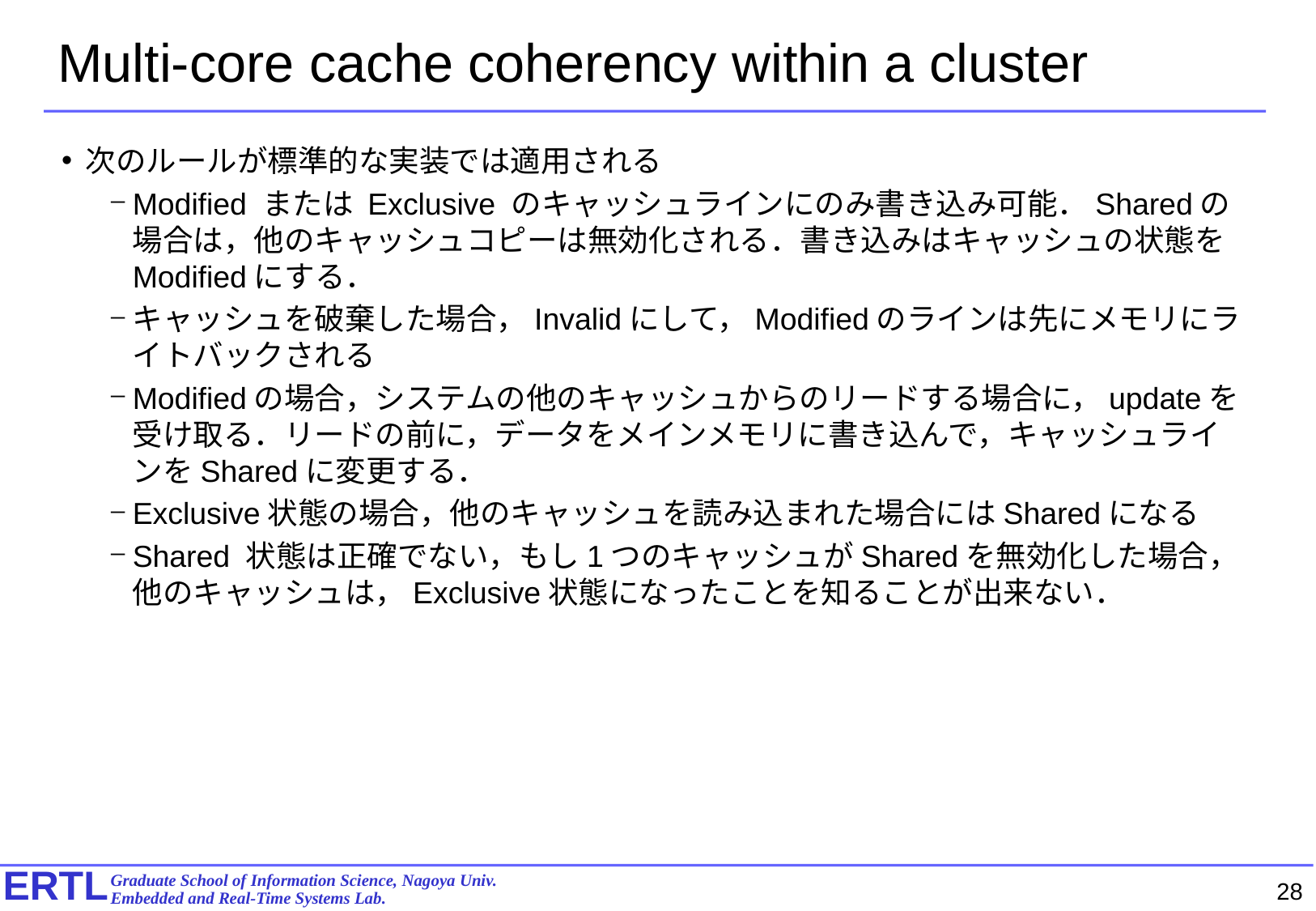

# Multi-core cache coherency within a cluster
次のルールが標準的な実装では適用される
Modified または Exclusive のキャッシュラインにのみ書き込み可能．Sharedの場合は，他のキャッシュコピーは無効化される．書き込みはキャッシュの状態をModifiedにする．
キャッシュを破棄した場合，Invalidにして，Modifiedのラインは先にメモリにライトバックされる
Modifiedの場合，システムの他のキャッシュからのリードする場合に，updateを受け取る．リードの前に，データをメインメモリに書き込んで，キャッシュラインをSharedに変更する．
Exclusive状態の場合，他のキャッシュを読み込まれた場合にはSharedになる
Shared 状態は正確でない，もし1つのキャッシュがSharedを無効化した場合，他のキャッシュは，Exclusive状態になったことを知ることが出来ない．

28